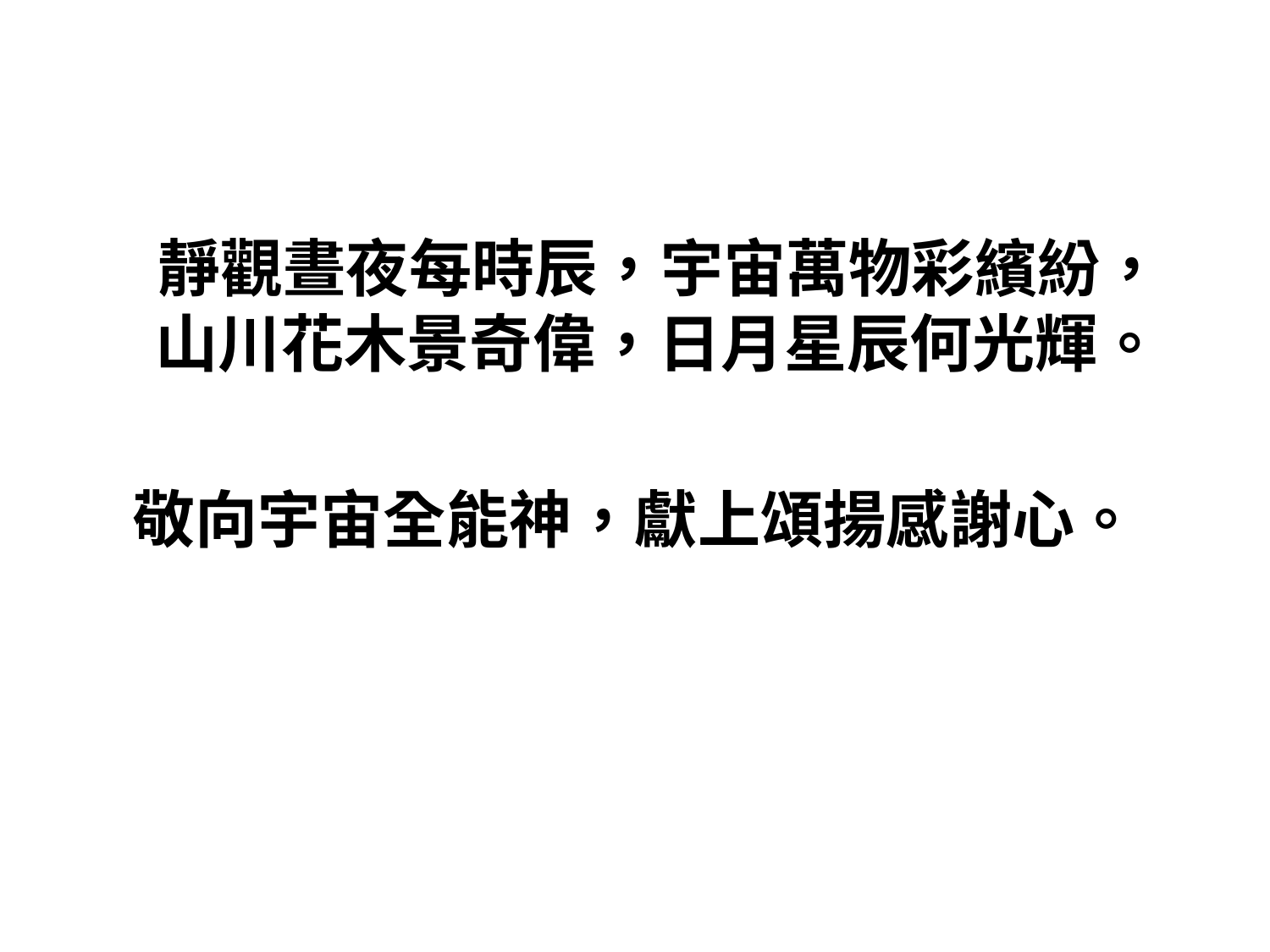

#
   靜觀晝夜每時辰，宇宙萬物彩繽紛，
山川花木景奇偉，日月星辰何光輝。

敬向宇宙全能神，獻上頌揚感謝心。